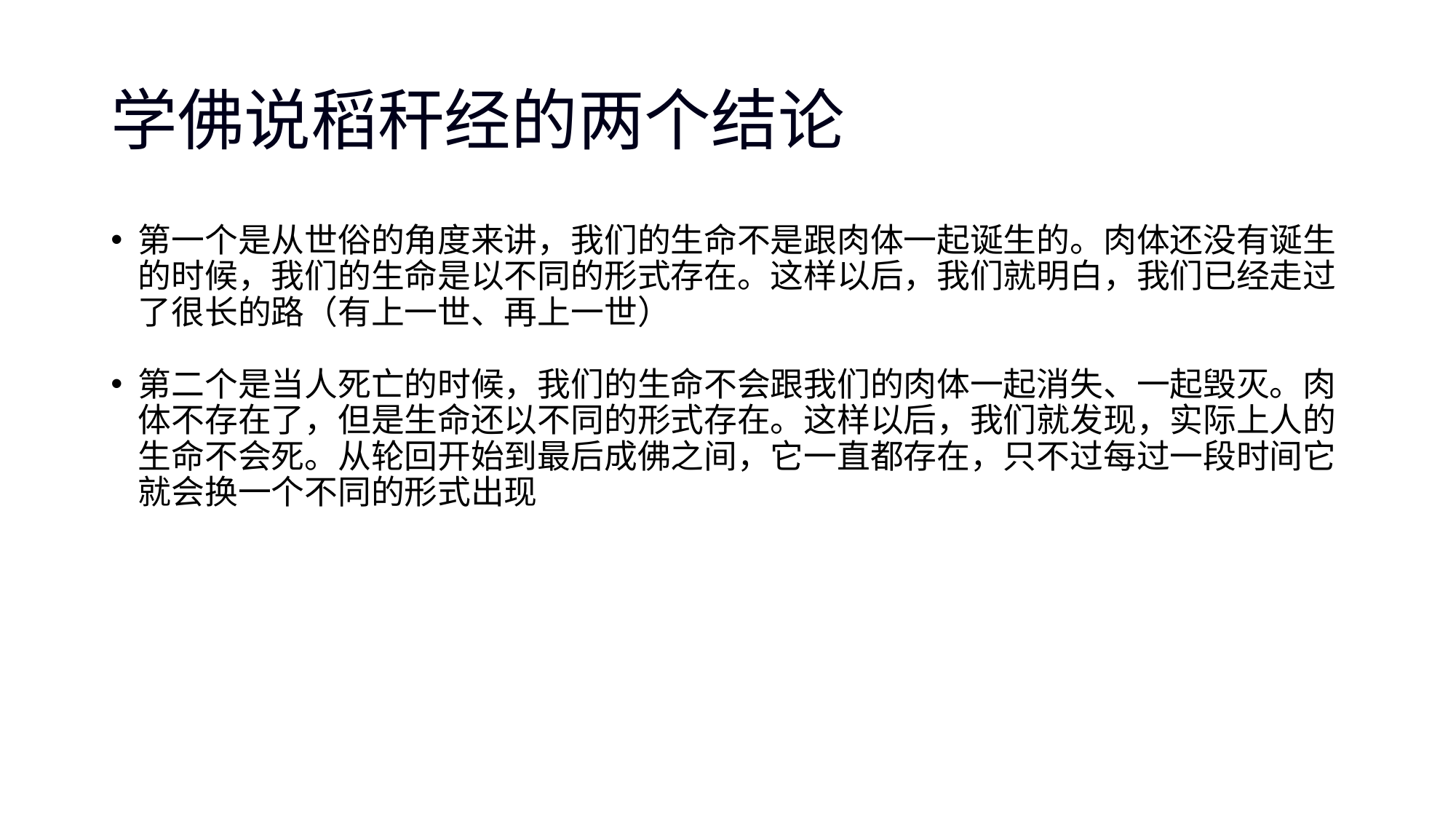

# 学佛说稻秆经的两个结论
第一个是从世俗的角度来讲，我们的生命不是跟肉体一起诞生的。肉体还没有诞生的时候，我们的生命是以不同的形式存在。这样以后，我们就明白，我们已经走过了很长的路（有上一世、再上一世）

第二个是当人死亡的时候，我们的生命不会跟我们的肉体一起消失、一起毁灭。肉体不存在了，但是生命还以不同的形式存在。这样以后，我们就发现，实际上人的生命不会死。从轮回开始到最后成佛之间，它一直都存在，只不过每过一段时间它就会换一个不同的形式出现